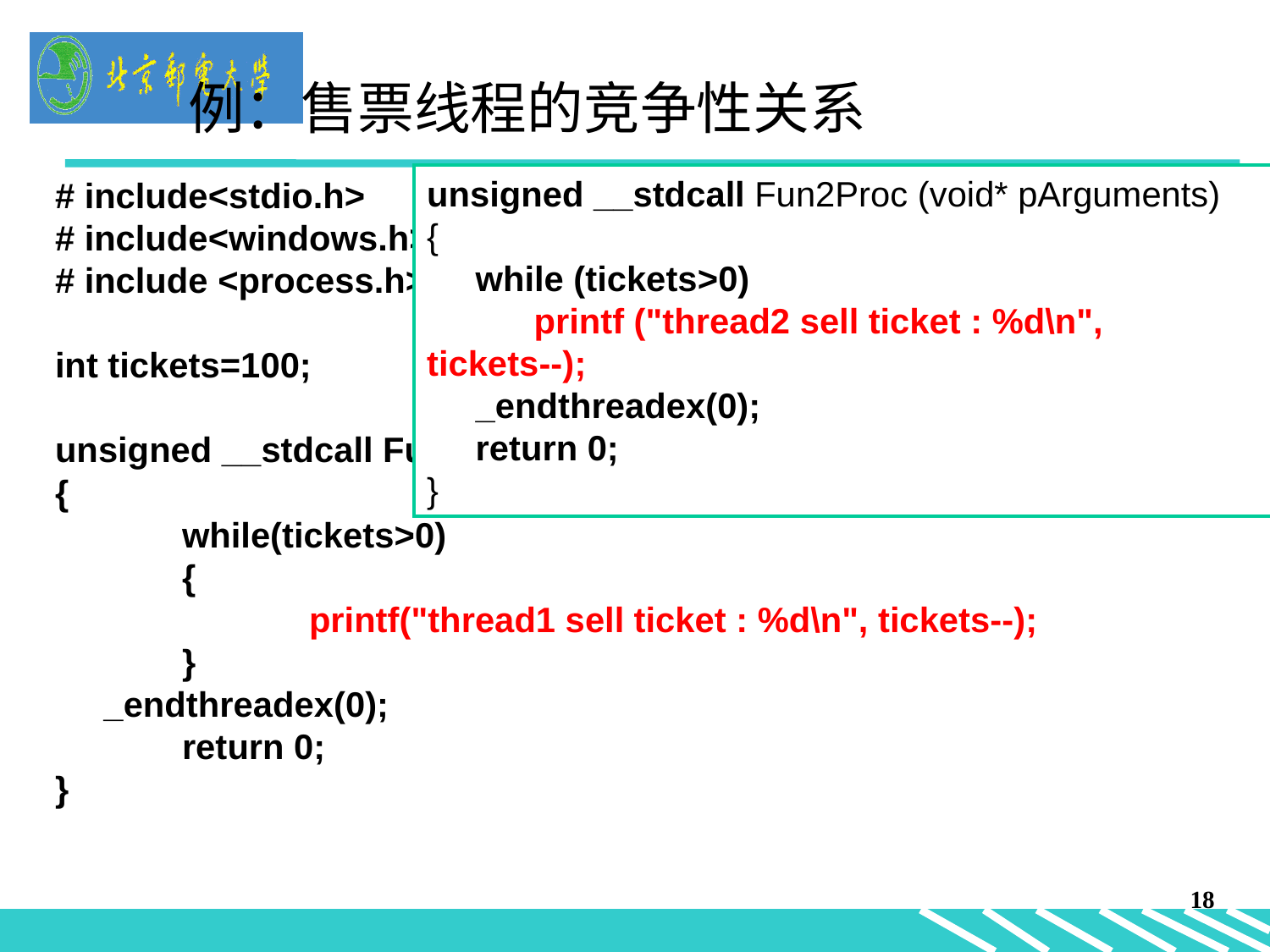

例：售票线程的竞争性关系
unsigned __stdcall Fun2Proc (void* pArguments)
{
     while (tickets>0)
           printf ("thread2 sell ticket : %d\n", tickets--);
     _endthreadex(0);
     return 0;
}
# include<stdio.h>
# include<windows.h>
# include <process.h>

int tickets=100;

unsigned __stdcall Fun1Proc (void* pArguments)
{
	while(tickets>0)
	{
		printf("thread1 sell ticket : %d\n", tickets--);
	}
     _endthreadex(0);
	return 0;
}
18